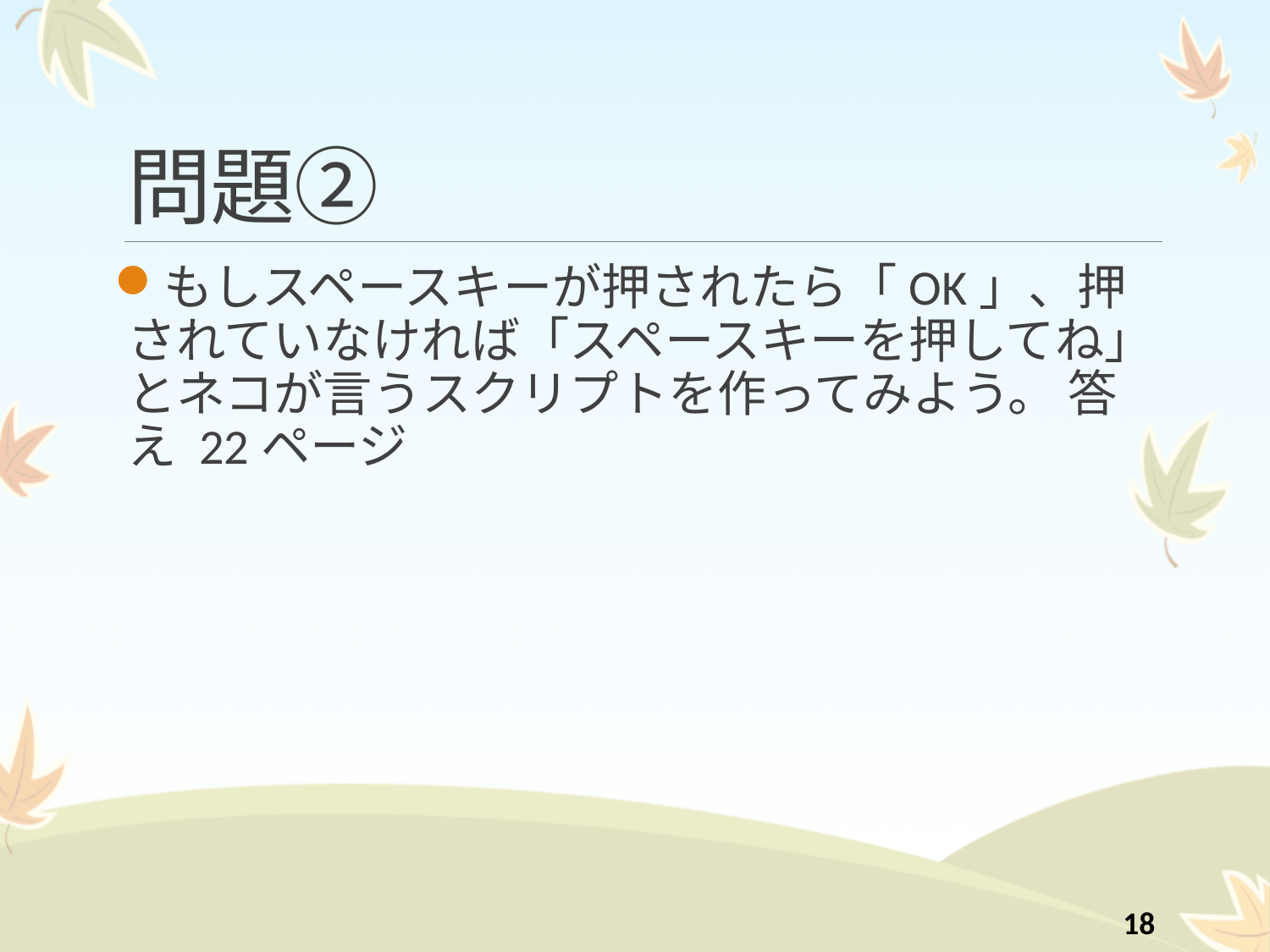

# 問題②
もしスペースキーが押されたら「OK」、押されていなければ「スペースキーを押してね」とネコが言うスクリプトを作ってみよう。 答え 22ページ

18